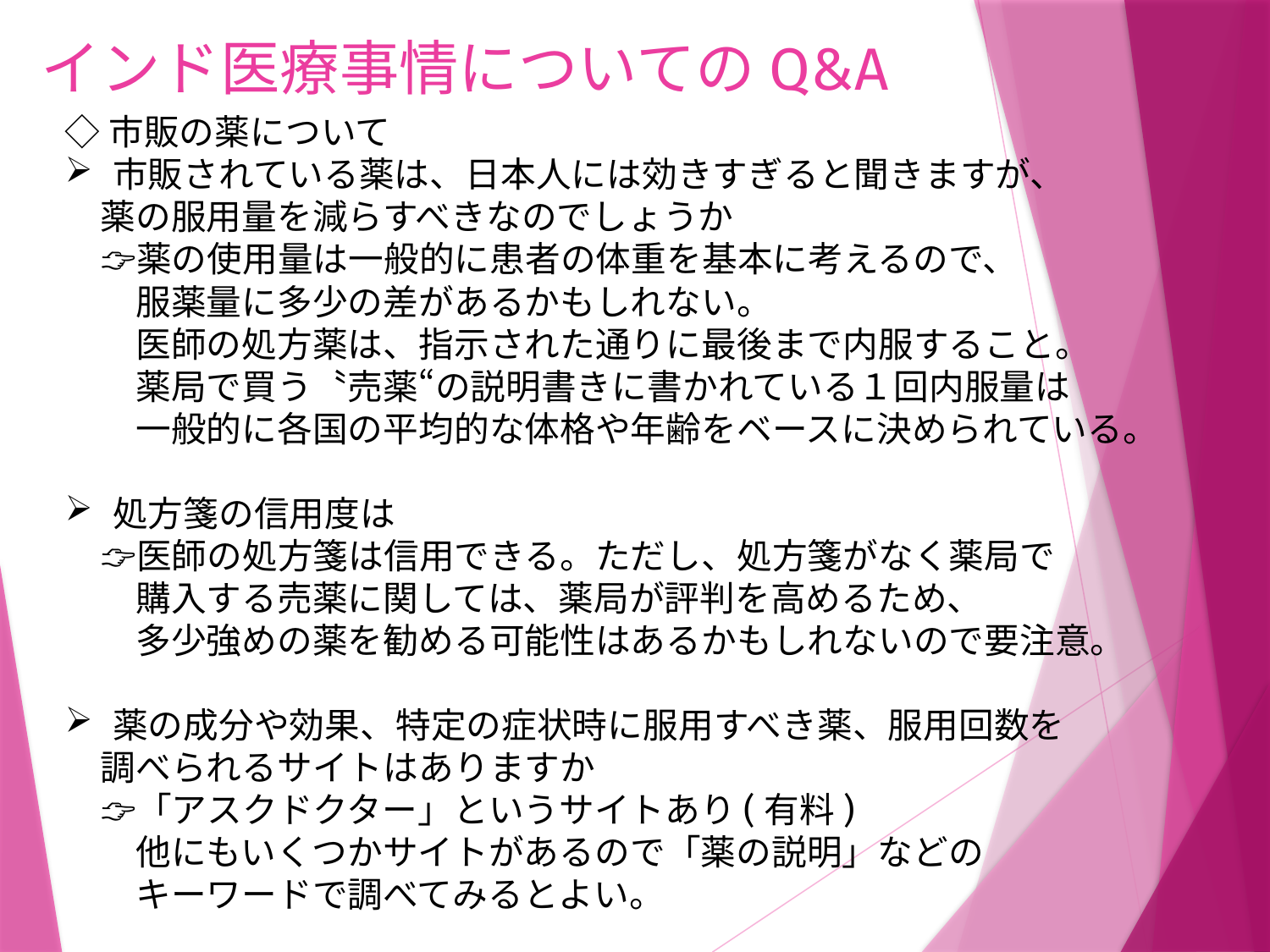

# インド医療事情についてのQ&A
◇市販の薬について
市販されている薬は、日本人には効きすぎると聞きますが、
　薬の服用量を減らすべきなのでしょうか
　👉薬の使用量は一般的に患者の体重を基本に考えるので、
　　服薬量に多少の差があるかもしれない。
　　医師の処方薬は、指示された通りに最後まで内服すること。
　　薬局で買う〝売薬“の説明書きに書かれている１回内服量は
　　一般的に各国の平均的な体格や年齢をベースに決められている。

処方箋の信用度は
　👉医師の処方箋は信用できる。ただし、処方箋がなく薬局で
　　購入する売薬に関しては、薬局が評判を高めるため、
　　多少強めの薬を勧める可能性はあるかもしれないので要注意。

薬の成分や効果、特定の症状時に服用すべき薬、服用回数を
　調べられるサイトはありますか
　👉「アスクドクター」というサイトあり(有料)
　　他にもいくつかサイトがあるので「薬の説明」などの
　　キーワードで調べてみるとよい。